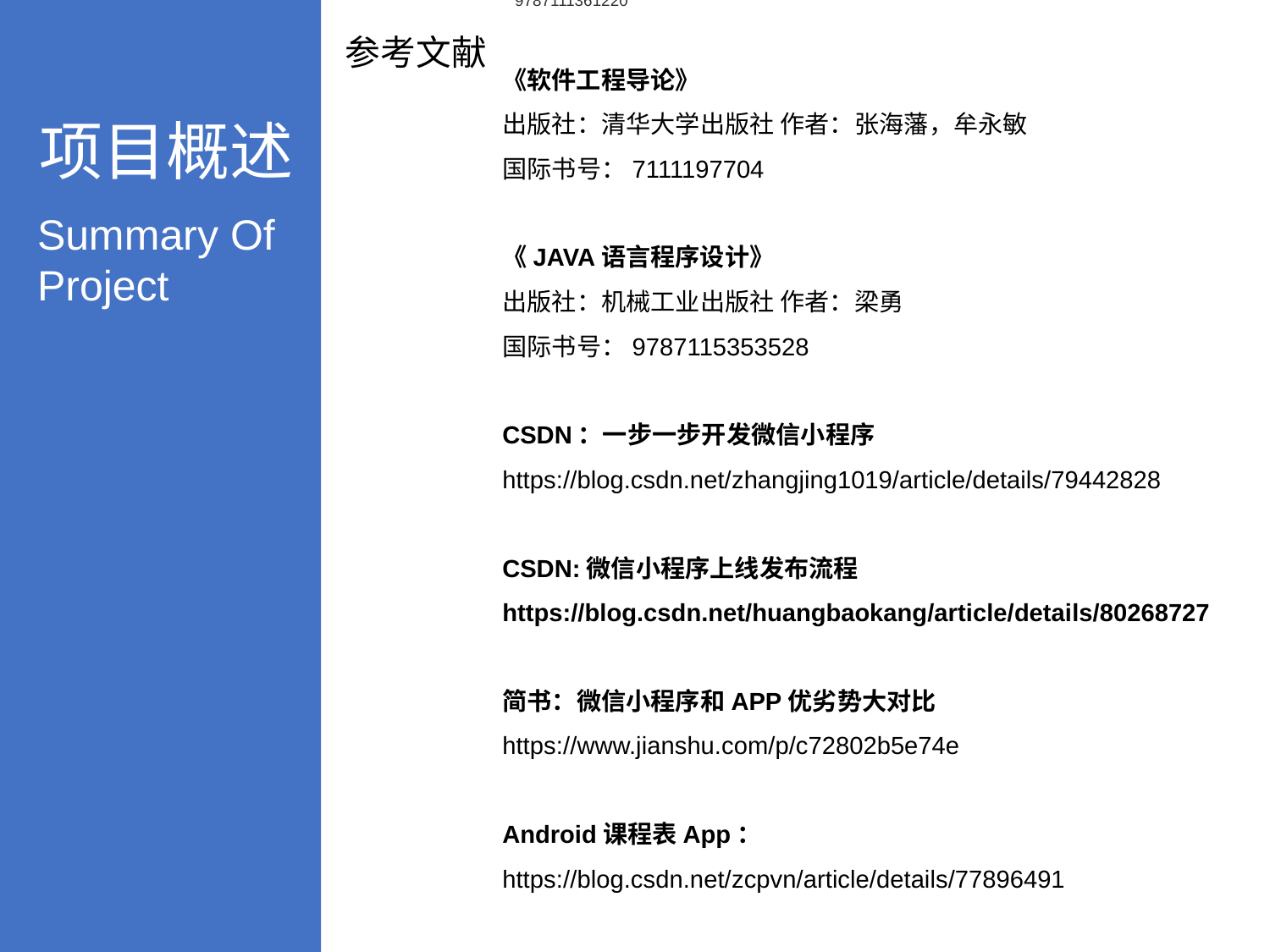

项目概述
Summary Of Project

9787111361220

参考文献
《软件工程导论》
出版社：清华大学出版社 作者：张海藩，牟永敏
国际书号：7111197704

《JAVA语言程序设计》
出版社：机械工业出版社 作者：梁勇
国际书号：9787115353528

CSDN：一步一步开发微信小程序
https://blog.csdn.net/zhangjing1019/article/details/79442828

CSDN:微信小程序上线发布流程
https://blog.csdn.net/huangbaokang/article/details/80268727

简书：微信小程序和APP优劣势大对比
https://www.jianshu.com/p/c72802b5e74e

Android课程表App：
https://blog.csdn.net/zcpvn/article/details/77896491